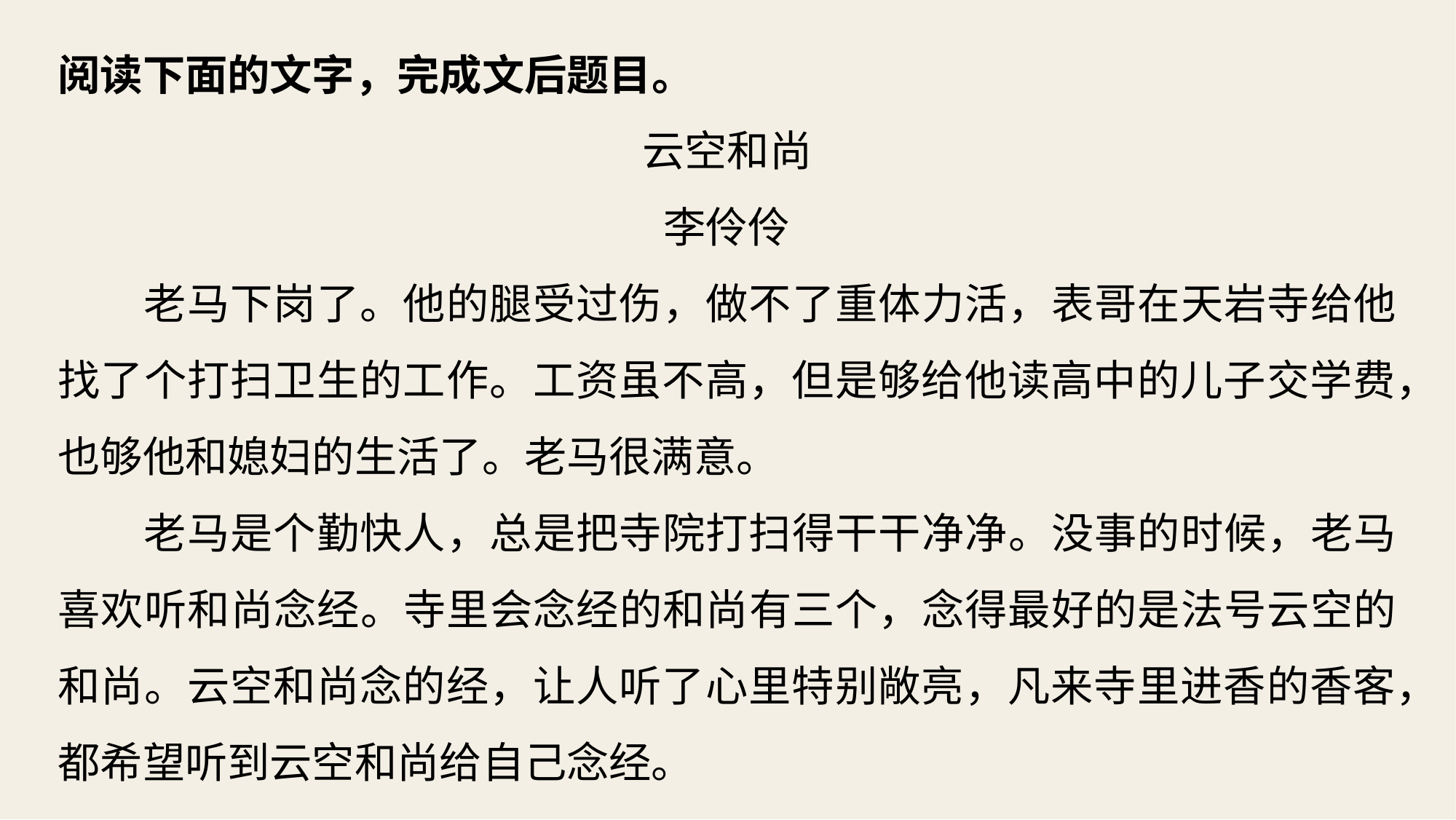

阅读下面的文字，完成文后题目。
云空和尚
李伶伶
老马下岗了。他的腿受过伤，做不了重体力活，表哥在天岩寺给他找了个打扫卫生的工作。工资虽不高，但是够给他读高中的儿子交学费，也够他和媳妇的生活了。老马很满意。
老马是个勤快人，总是把寺院打扫得干干净净。没事的时候，老马喜欢听和尚念经。寺里会念经的和尚有三个，念得最好的是法号云空的和尚。云空和尚念的经，让人听了心里特别敞亮，凡来寺里进香的香客，都希望听到云空和尚给自己念经。